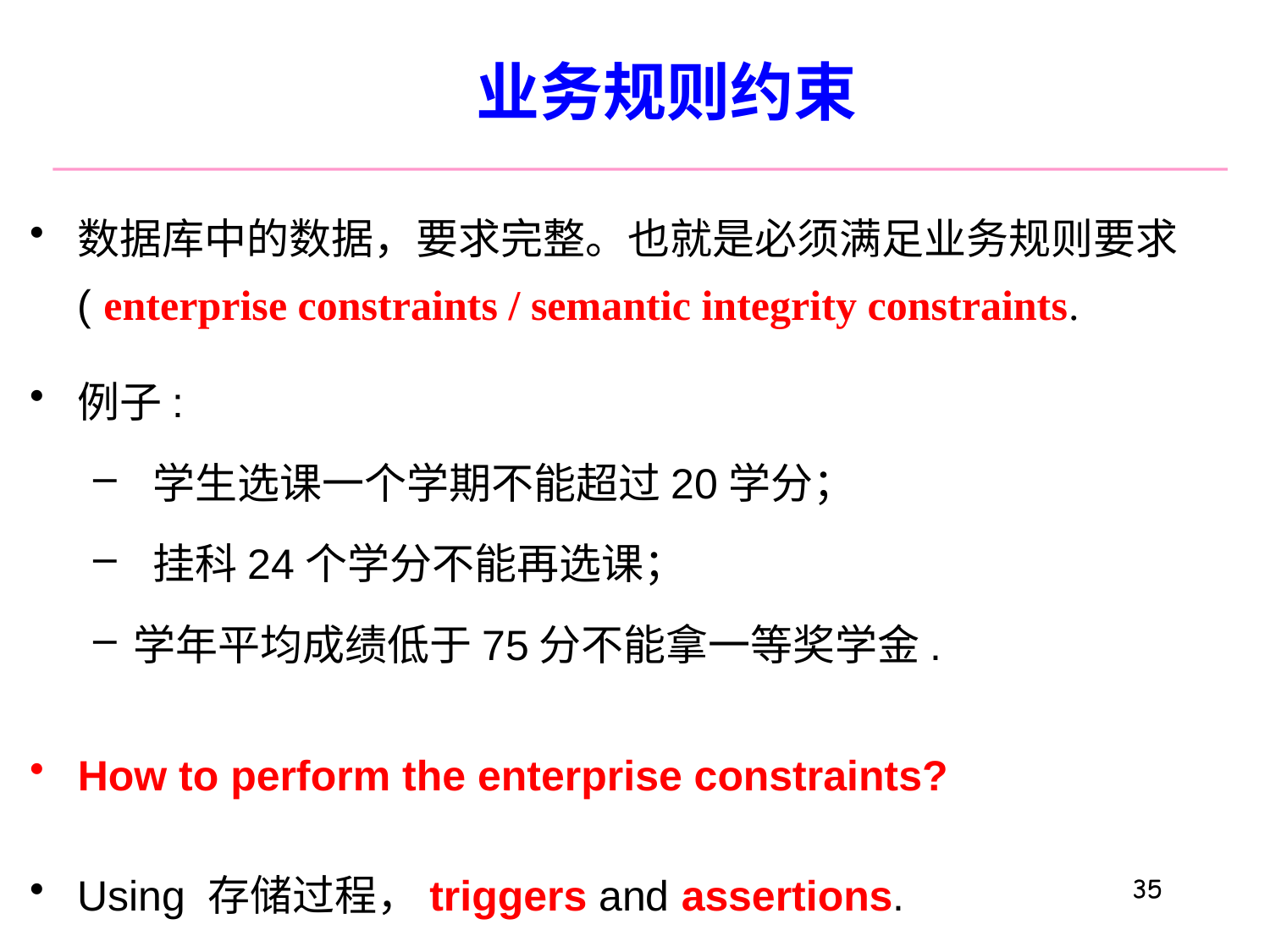

# 业务规则约束
数据库中的数据，要求完整。也就是必须满足业务规则要求( enterprise constraints / semantic integrity constraints.
例子:
 学生选课一个学期不能超过20学分；
 挂科24个学分不能再选课；
学年平均成绩低于75分不能拿一等奖学金.

How to perform the enterprise constraints?

Using 存储过程，triggers and assertions.
35